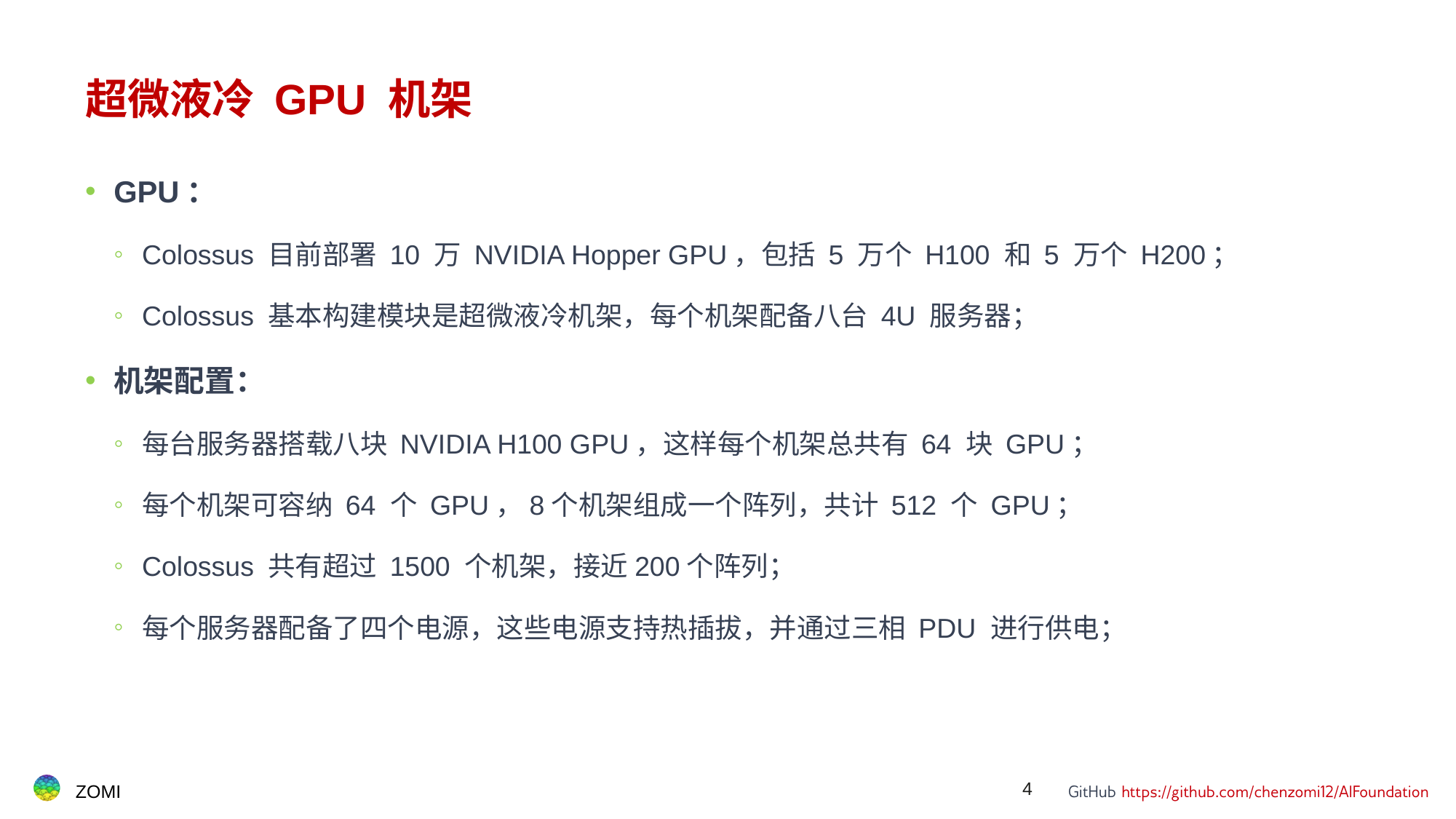

# 超微液冷 GPU 机架
GPU：
Colossus 目前部署 10 万 NVIDIA Hopper GPU，包括 5 万个 H100 和 5 万个 H200；
Colossus 基本构建模块是超微液冷机架，每个机架配备八台 4U 服务器；
机架配置：
每台服务器搭载八块 NVIDIA H100 GPU，这样每个机架总共有 64 块 GPU；
每个机架可容纳 64 个 GPU，8个机架组成一个阵列，共计 512 个 GPU；
Colossus 共有超过 1500 个机架，接近200个阵列；
每个服务器配备了四个电源，这些电源支持热插拔，并通过三相 PDU 进行供电；